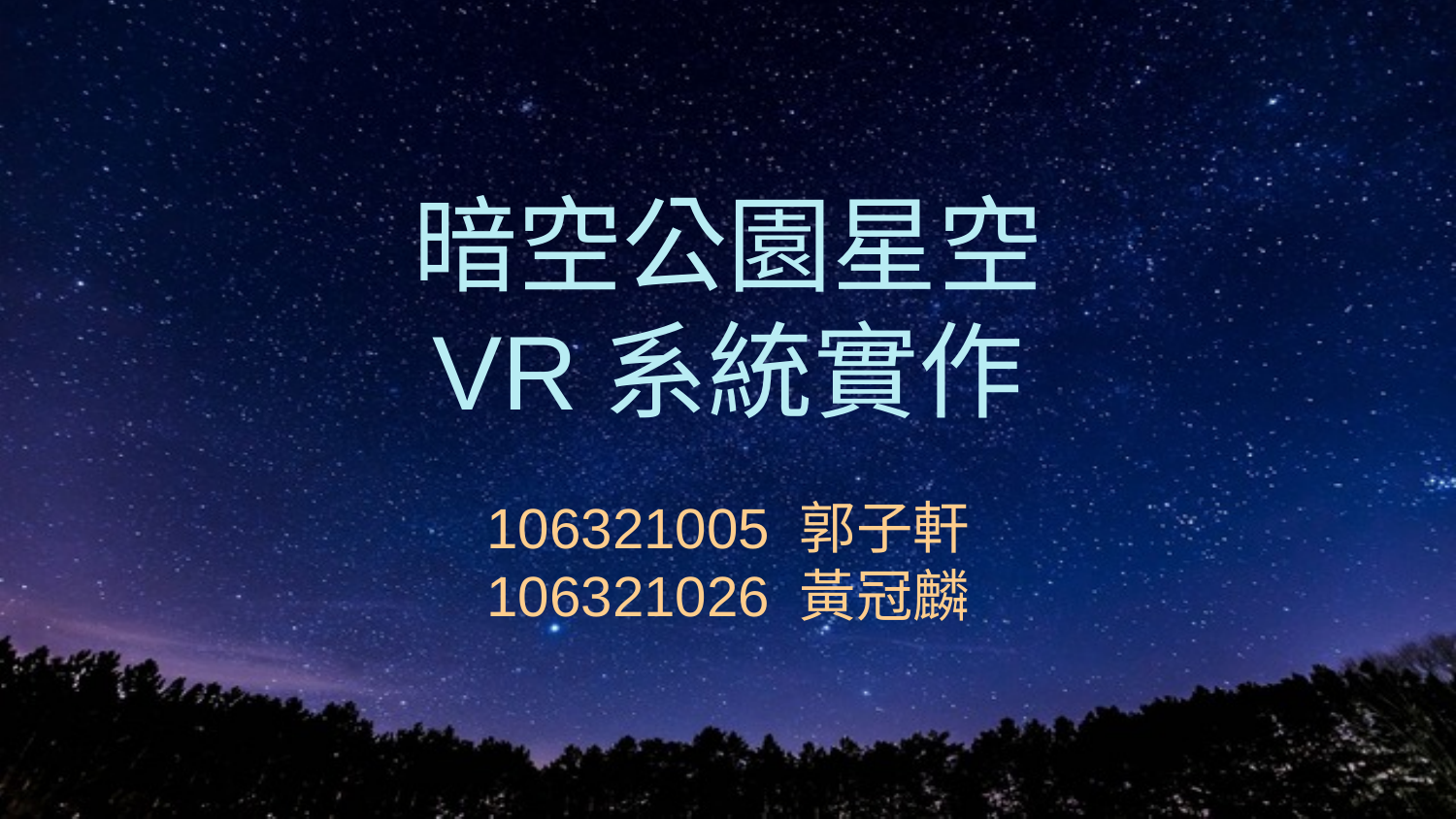

# 暗空公園星空
VR系統實作
106321005 郭子軒
106321026 黃冠麟